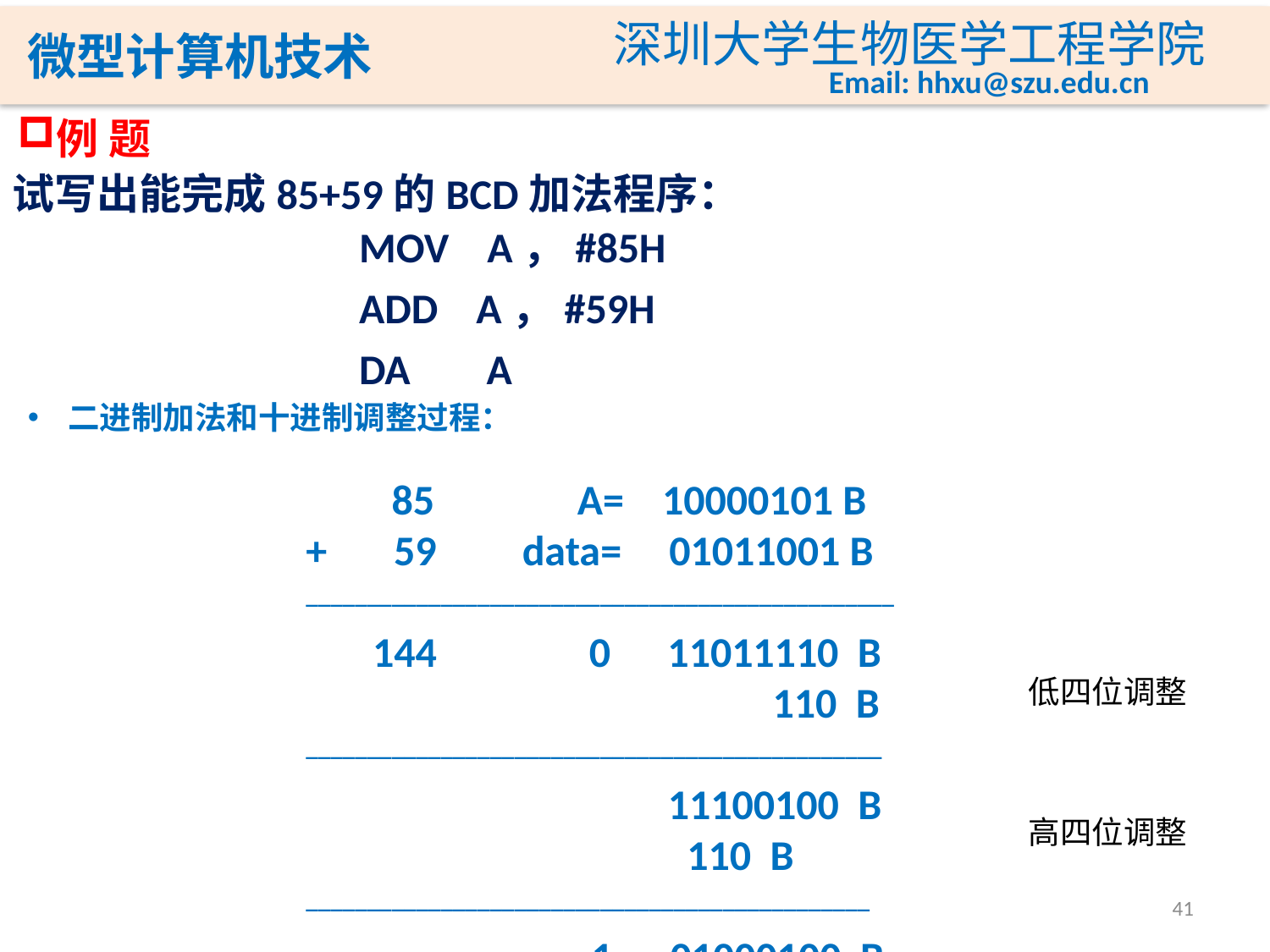

例 题
试写出能完成85+59的BCD加法程序：
MOV    A，#85H
ADD    A，#59H
DA        A
二进制加法和十进制调整过程：
         85               A=    10000101 B
+       59         data=     01011001 B
________________________________________________
       144                0      11011110  B
                                                 110  B
_______________________________________________
                                      11100100  B
                                        110  B
______________________________________________
                              1      01000100  B
低四位调整
高四位调整
41